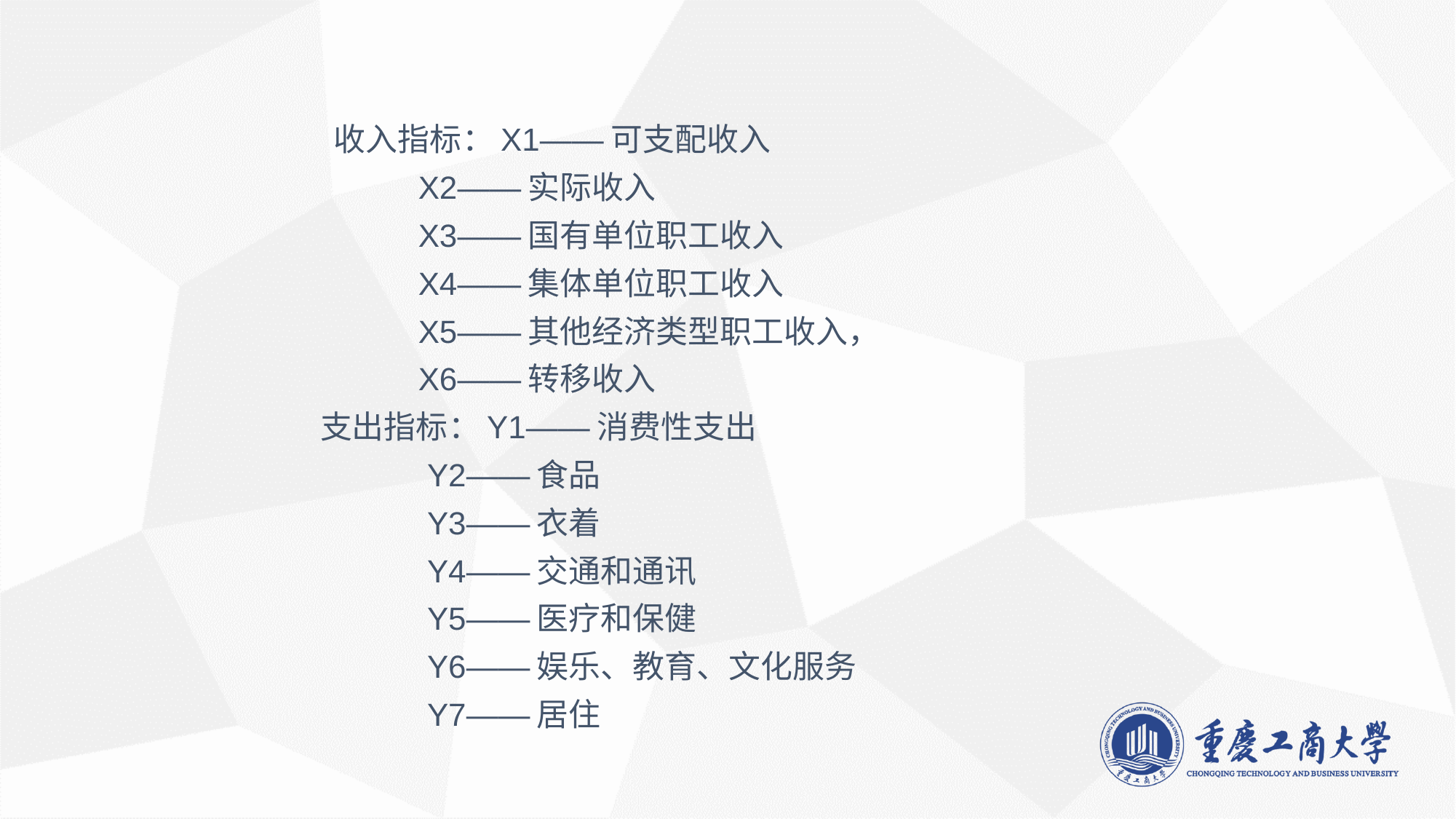

收入指标：X1——可支配收入
           X2——实际收入
           X3——国有单位职工收入
           X4——集体单位职工收入
           X5——其他经济类型职工收入，
           X6——转移收入
支出指标：Y1——消费性支出
            Y2——食品
            Y3——衣着
            Y4——交通和通讯
            Y5——医疗和保健
            Y6——娱乐、教育、文化服务
            Y7——居住